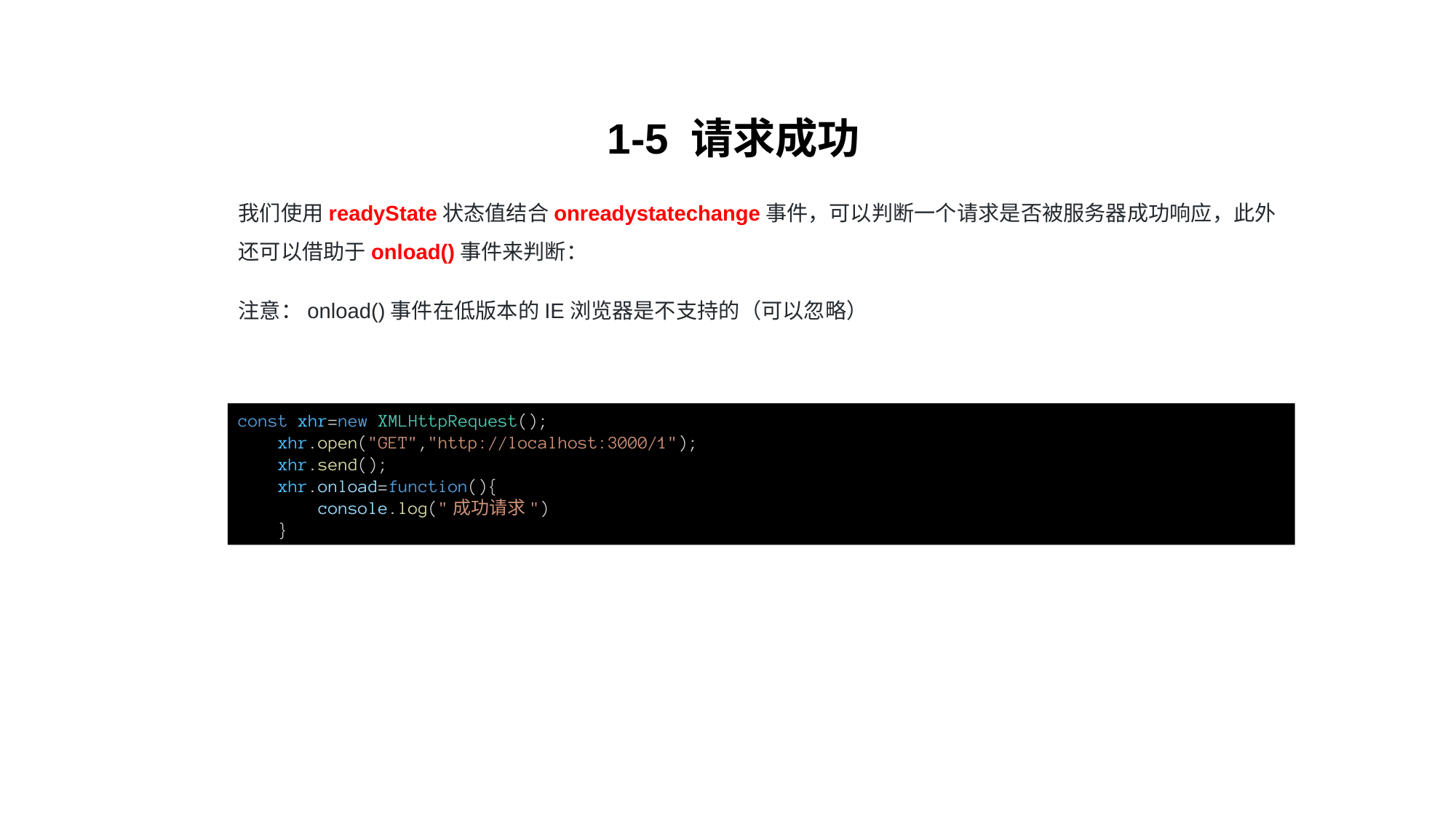

1-5 请求成功
我们使用readyState状态值结合onreadystatechange事件，可以判断一个请求是否被服务器成功响应，此外还可以借助于onload()事件来判断：
注意：onload()事件在低版本的IE浏览器是不支持的（可以忽略）
const xhr=new XMLHttpRequest();
    xhr.open("GET","http://localhost:3000/1");
    xhr.send();
    xhr.onload=function(){
        console.log("成功请求")
    }